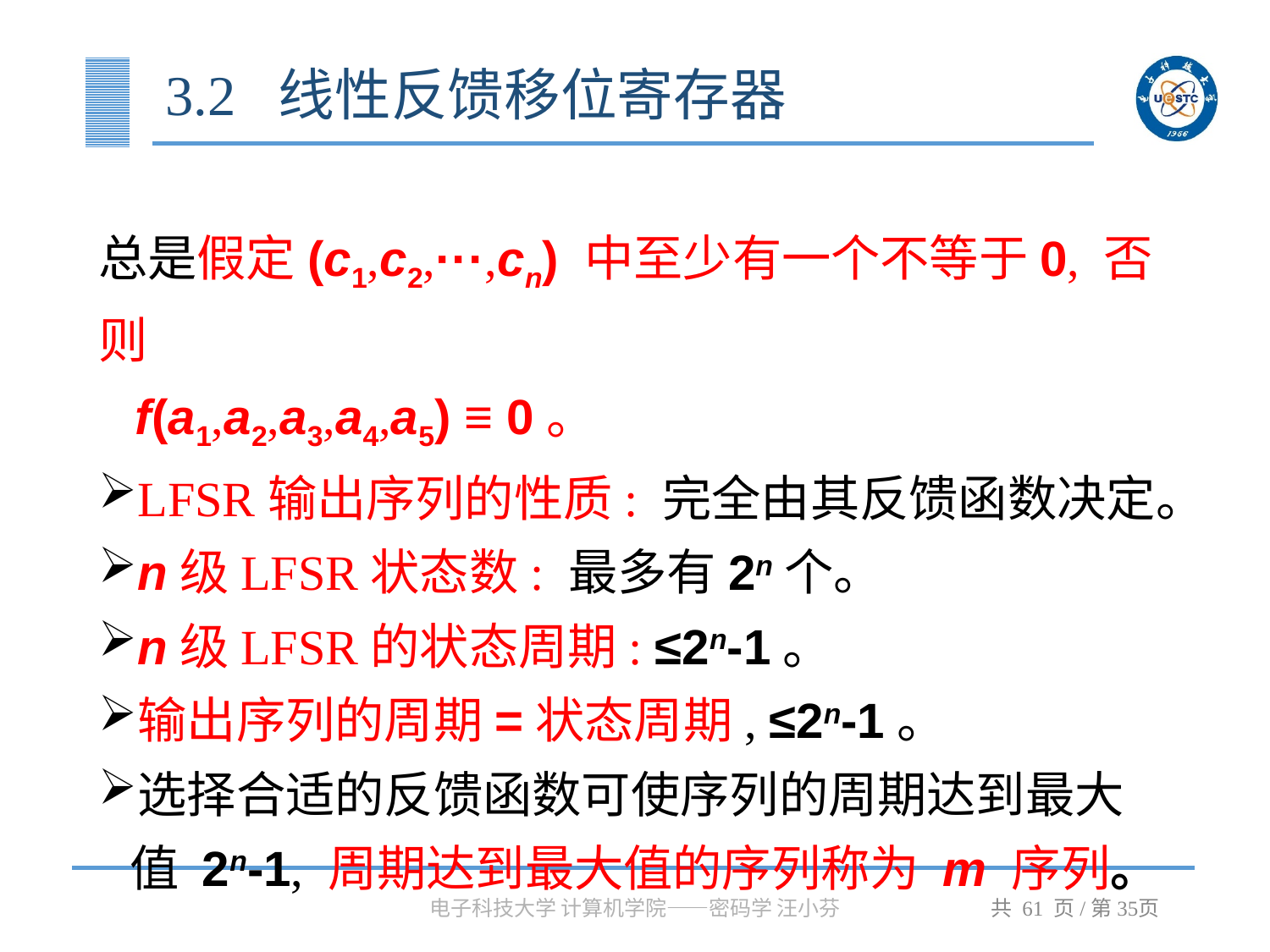

# 3.2  线性反馈移位寄存器
总是假定(c1,c2,···,cn) 中至少有一个不等于0, 否则
   f(a1,a2,a3,a4,a5) ≡ 0。
LFSR输出序列的性质: 完全由其反馈函数决定。
n级LFSR状态数: 最多有2n个。
n级LFSR的状态周期: ≤2n-1。
输出序列的周期=状态周期, ≤2n-1。
选择合适的反馈函数可使序列的周期达到最大值 2n-1, 周期达到最大值的序列称为 m 序列。

电子科技大学 计算机学院——密码学 汪小芬
共 61 页/第35页